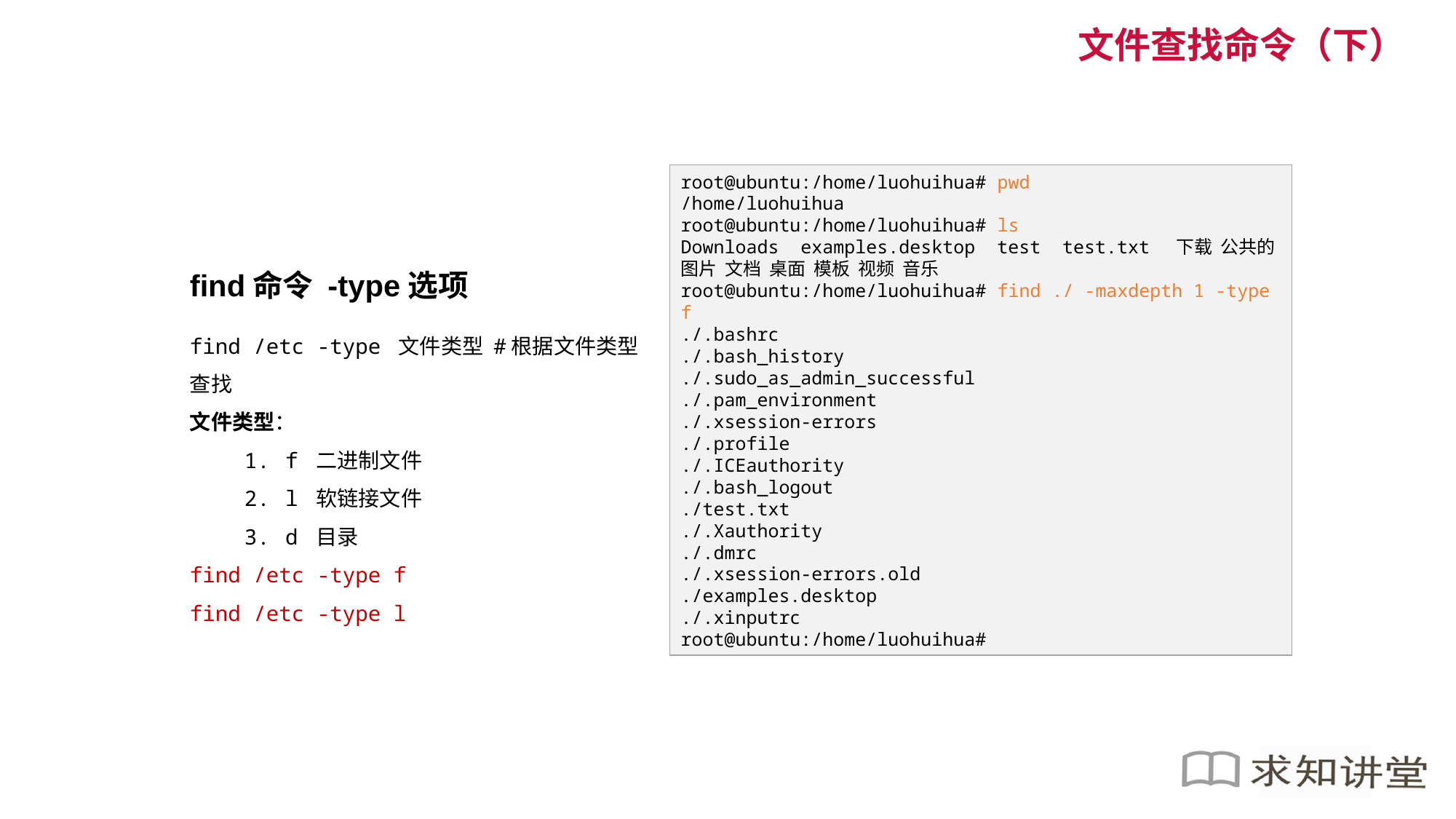

文件查找命令（下）
root@ubuntu:/home/luohuihua# pwd
/home/luohuihua
root@ubuntu:/home/luohuihua# ls
Downloads  examples.desktop  test  test.txt  下载  公共的  图片  文档  桌面  模板  视频  音乐
root@ubuntu:/home/luohuihua# find ./ -maxdepth 1 -type f
./.bashrc
./.bash_history
./.sudo_as_admin_successful
./.pam_environment
./.xsession-errors
./.profile
./.ICEauthority
./.bash_logout
./test.txt
./.Xauthority
./.dmrc
./.xsession-errors.old
./examples.desktop
./.xinputrc
root@ubuntu:/home/luohuihua#
find命令 -type选项
find /etc -type 文件类型 #根据文件类型查找
文件类型：
f 二进制文件
l 软链接文件
d 目录
find /etc -type f
find /etc -type l